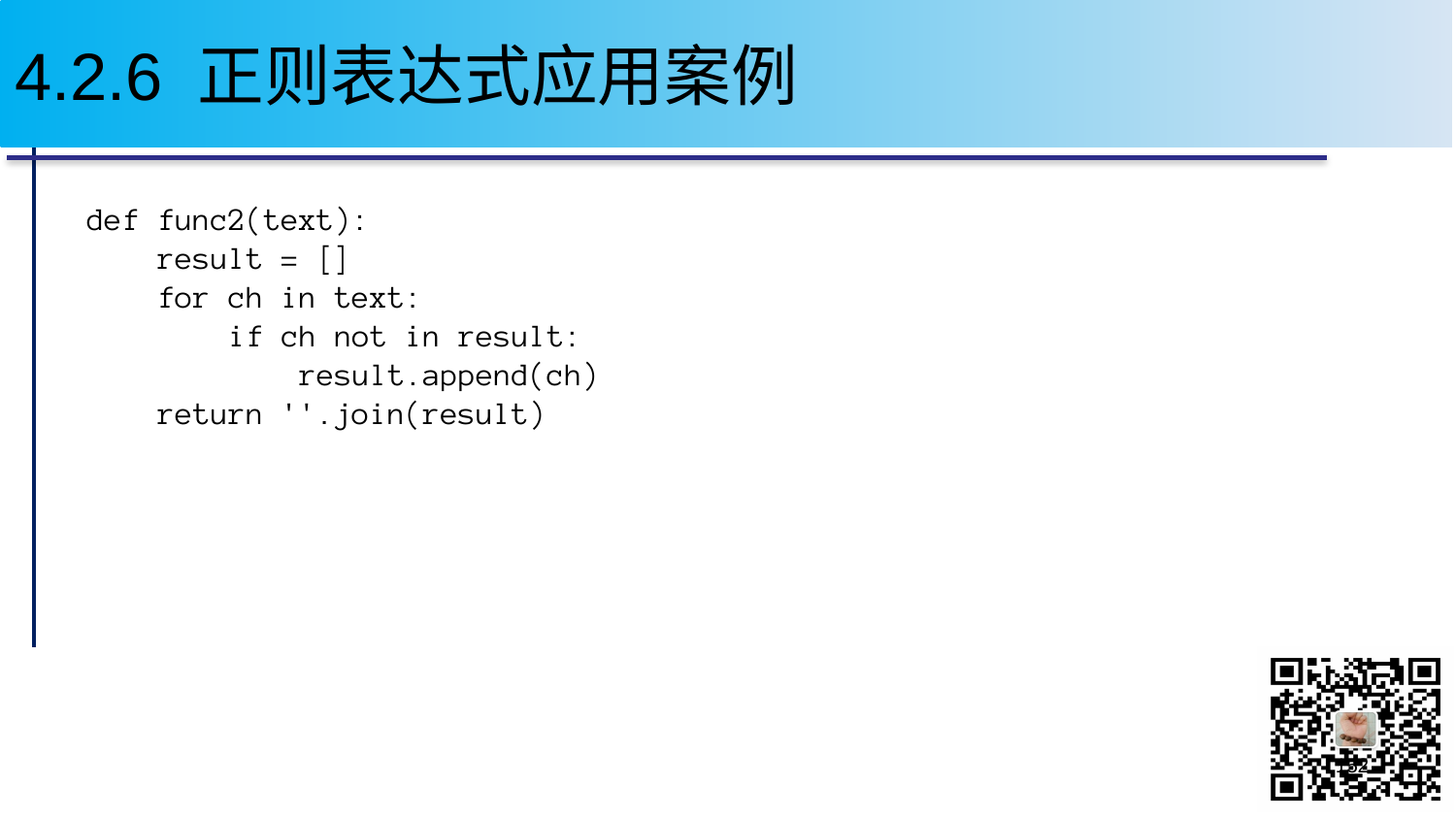

# 4.2.6 正则表达式应用案例
def func2(text):
    result = []
    for ch in text:
        if ch not in result:
            result.append(ch)
    return ''.join(result)
152